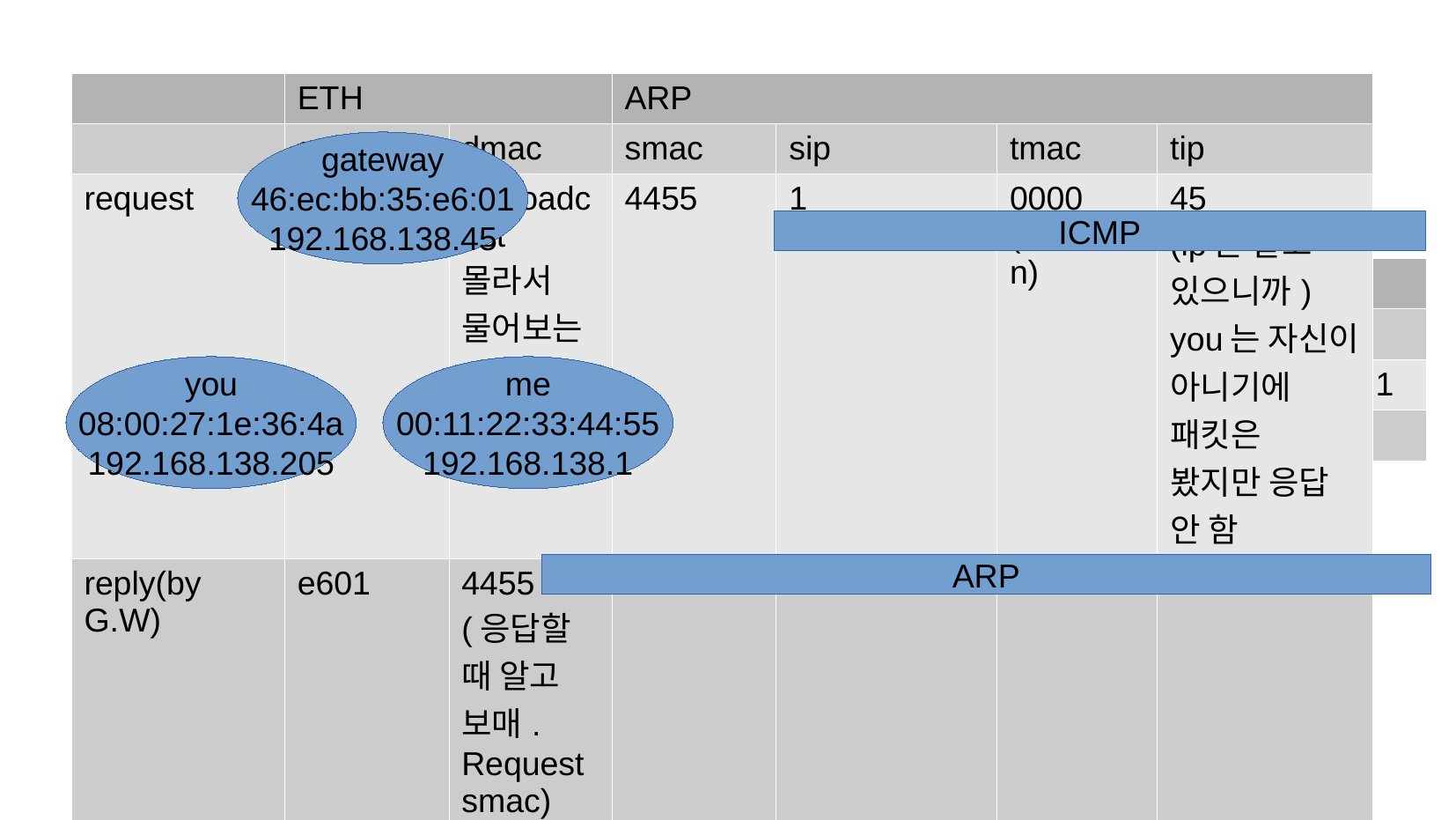

|  | ETH |  | ARP |  |  |  |
| --- | --- | --- | --- | --- | --- | --- |
|  | smac | dmac | smac | sip | tmac | tip |
| request | 4455 | ff(broadcast 몰라서 물어보는 ) | 4455 | 1 | 0000 (unknown) | 45 (ip는 알고 있으니까) you는 자신이 아니기에 패킷은 봤지만 응답 안 함 |
| reply(by G.W) | e601 | 4455 (응답할 때 알고 보매. Request smac) | ? | ? | ? | ? |
gateway
46:ec:bb:35:e6:01
192.168.138.45
ICMP
|  | ETH |  | IP |  |
| --- | --- | --- | --- | --- |
|  | smac | dmac | sip | dip |
| request | 4455 | e601 | 1 | 1.1.1.1 |
| reply | e601 | 4455 | 1.1.1.1 | 1 |
you
08:00:27:1e:36:4a
192.168.138.205
me
00:11:22:33:44:55
192.168.138.1
ARP